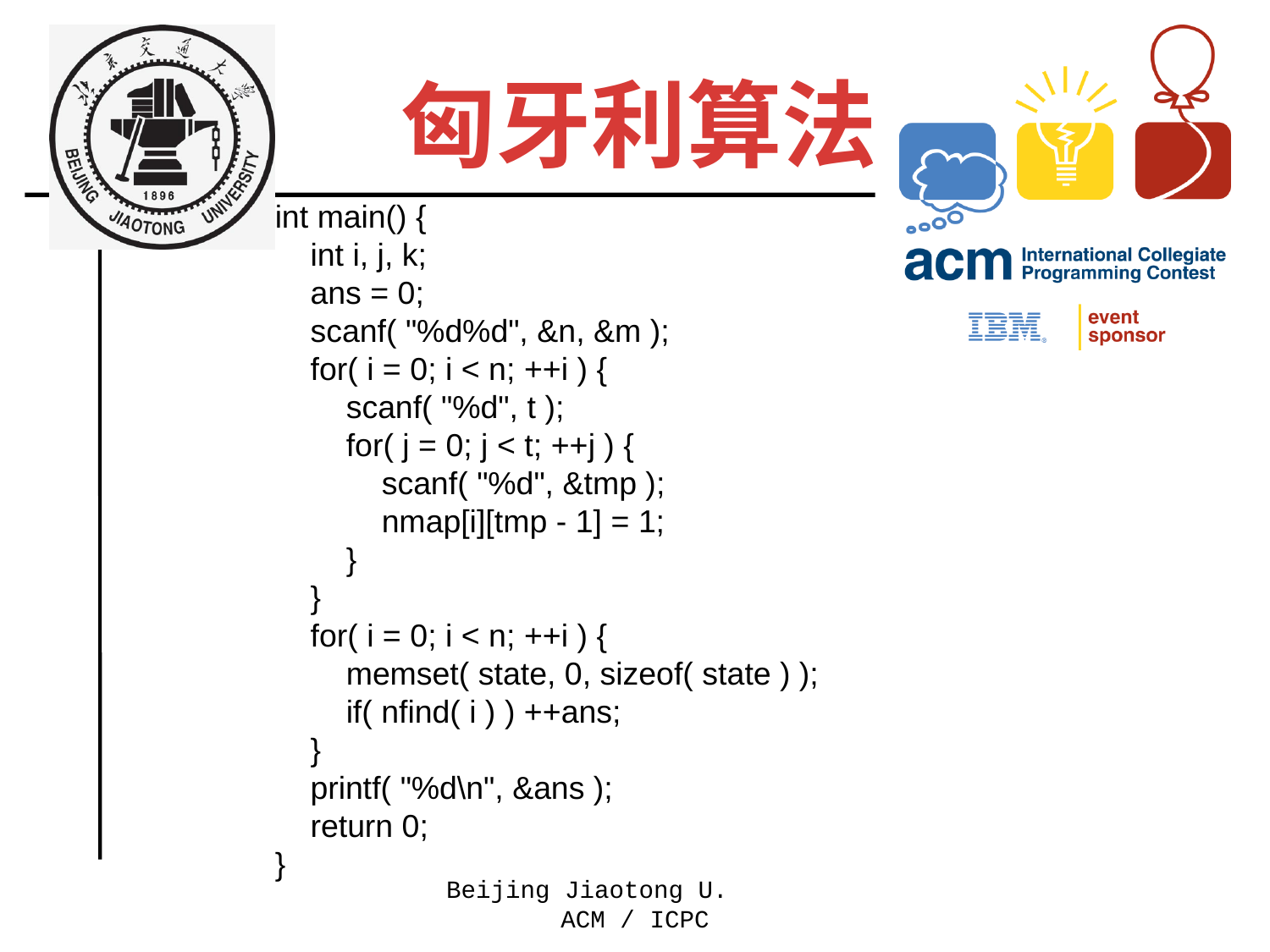

匈牙利算法
# int main() {
    int i, j, k;
    ans = 0;
    scanf( "%d%d", &n, &m );
    for( i = 0; i < n; ++i ) {
        scanf( "%d", t );
        for( j = 0; j < t; ++j ) {
            scanf( "%d", &tmp );
            nmap[i][tmp - 1] = 1;
        }
    }
    for( i = 0; i < n; ++i ) {
        memset( state, 0, sizeof( state ) );
        if( nfind( i ) ) ++ans;
    }
    printf( "%d\n", &ans );
    return 0;
}